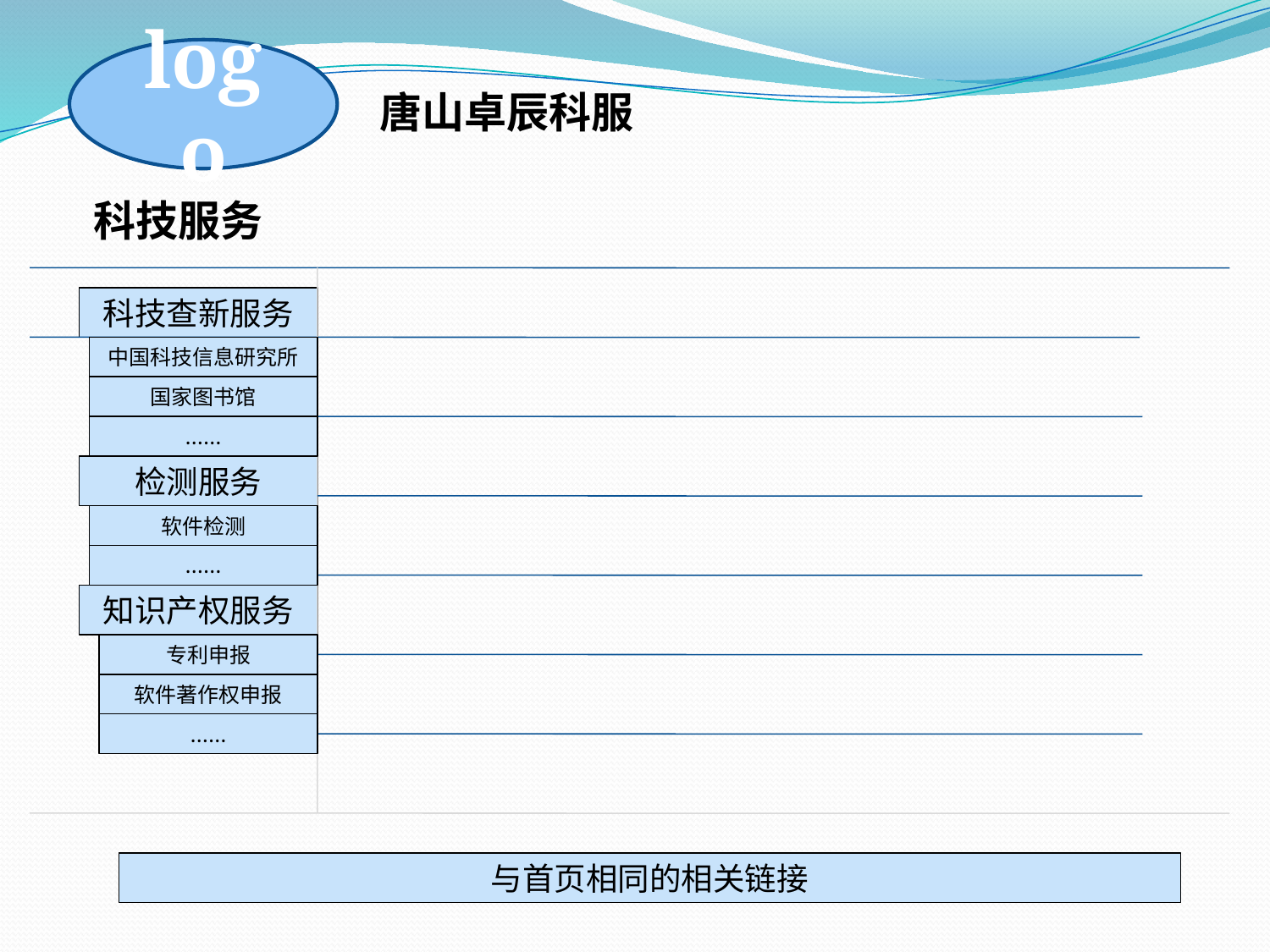

logo
唐山卓辰科服
科技服务
科技查新服务
中国科技信息研究所
国家图书馆
……
检测服务
软件检测
……
知识产权服务
专利申报
软件著作权申报
……
与首页相同的相关链接